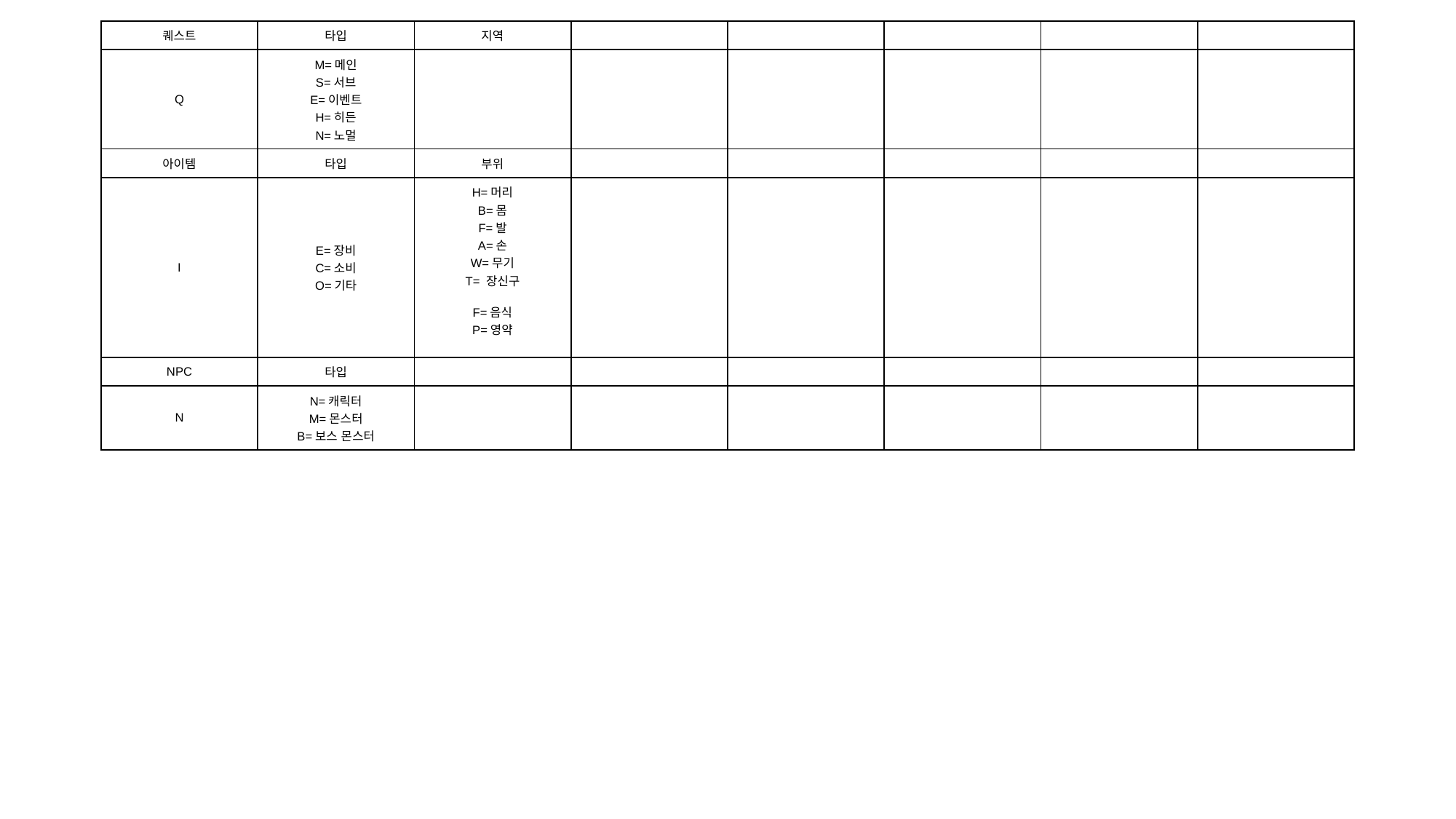

| 퀘스트 | 타입 | 지역 |  |  |  |  |  |
| --- | --- | --- | --- | --- | --- | --- | --- |
| Q | M=메인 S=서브 E=이벤트 H=히든 N=노멀 |  |  |  |  |  |  |
| 아이템 | 타입 | 부위 |  |  |  |  |  |
| I | E=장비 C=소비 O=기타 | H=머리 B=몸 F=발 A=손 W=무기 T= 장신구 F=음식 P=영약 |  |  |  |  |  |
| NPC | 타입 |  |  |  |  |  |  |
| N | N=캐릭터 M=몬스터 B=보스 몬스터 |  |  |  |  |  |  |